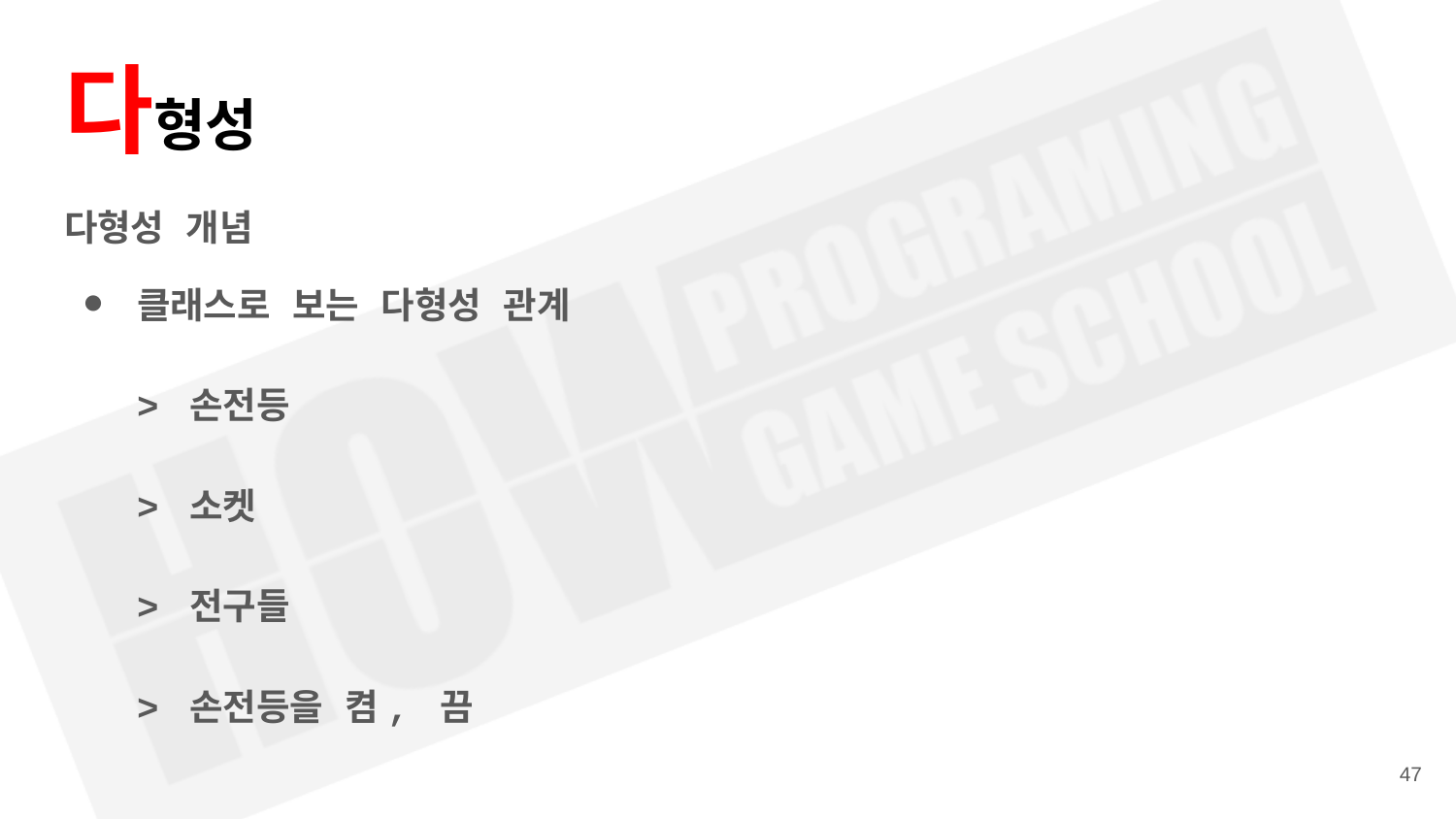

# 다형성
다형성 개념
클래스로 보는 다형성 관계
> 손전등
> 소켓
> 전구들
> 손전등을 켬, 끔
47